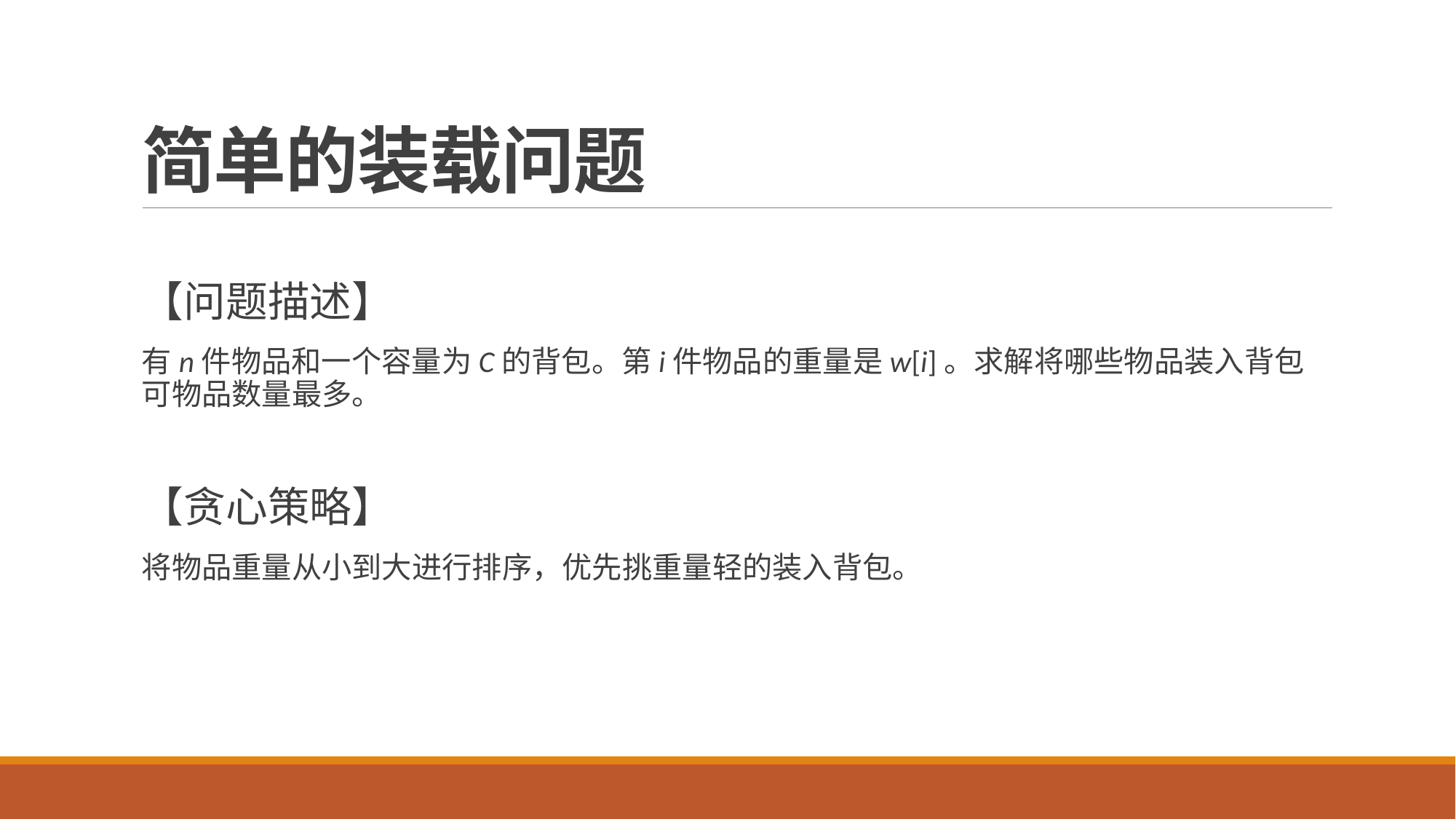

# 简单的装载问题
【问题描述】
有n件物品和一个容量为C的背包。第i件物品的重量是w[i]。求解将哪些物品装入背包可物品数量最多。

【贪心策略】
将物品重量从小到大进行排序，优先挑重量轻的装入背包。